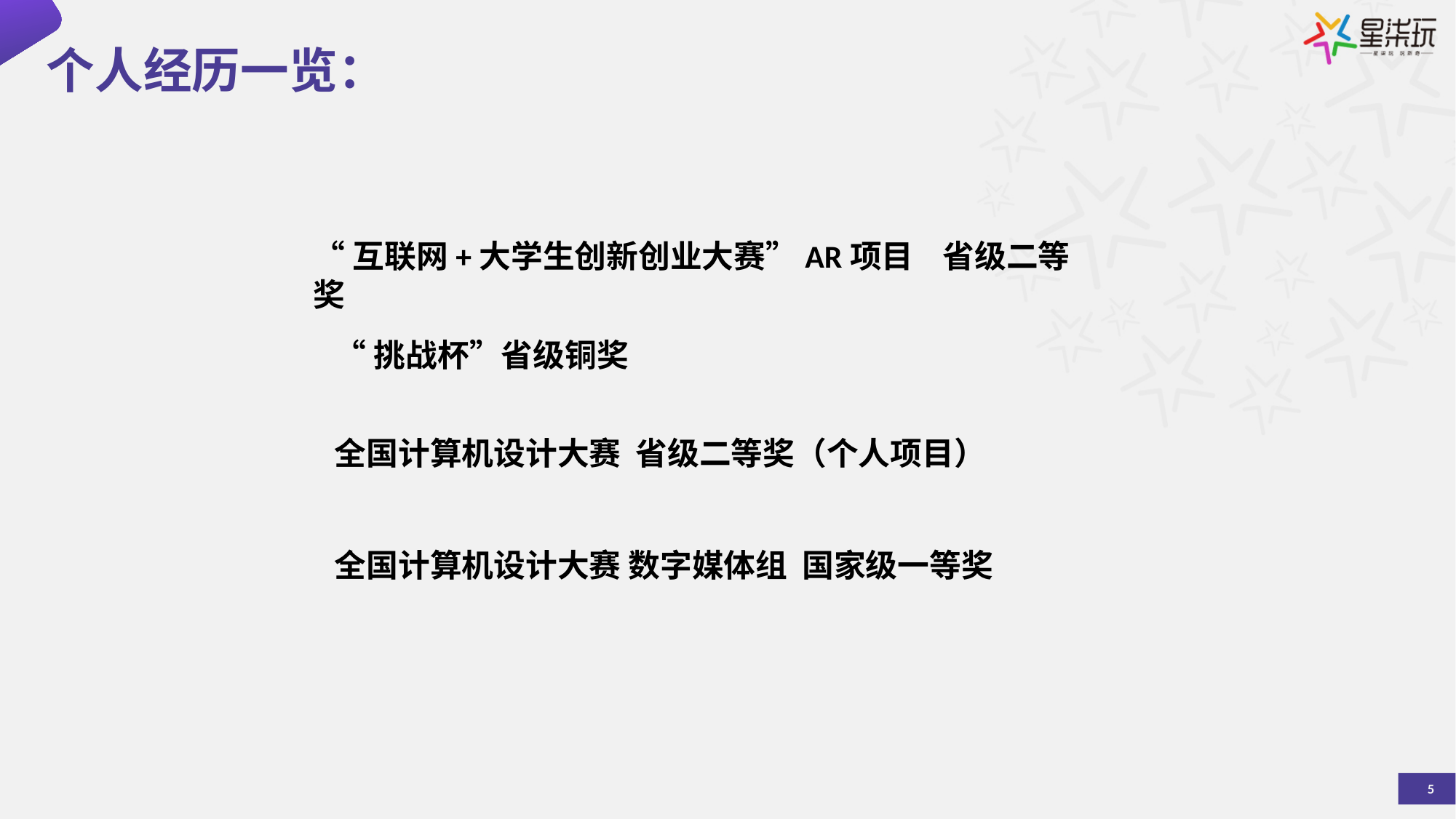

个人经历一览：
“互联网+大学生创新创业大赛”AR项目    省级二等奖
“挑战杯”省级铜奖
全国计算机设计大赛  省级二等奖（个人项目）
全国计算机设计大赛 数字媒体组  国家级一等奖
5